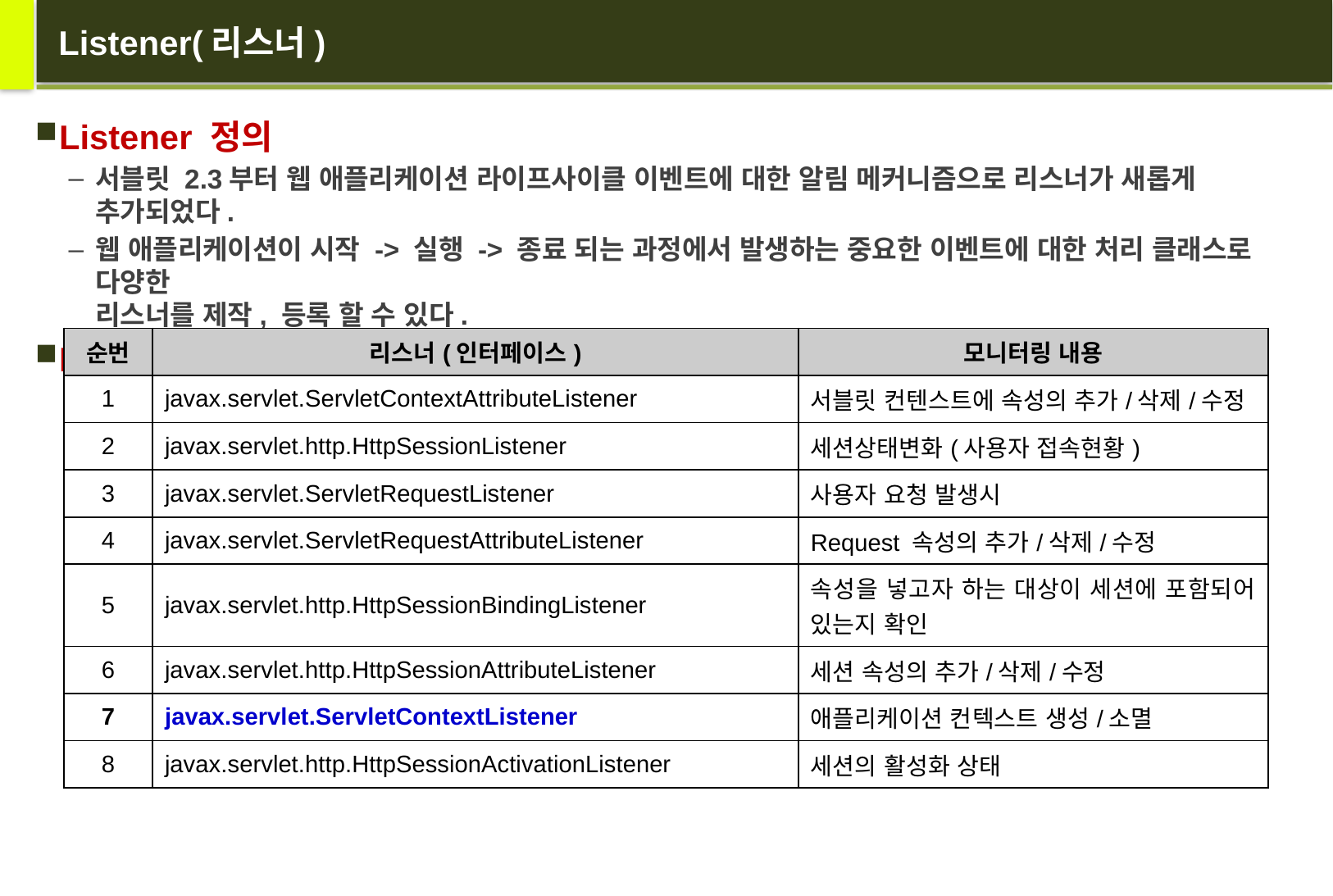

# Listener(리스너)
Listener 정의
서블릿 2.3부터 웹 애플리케이션 라이프사이클 이벤트에 대한 알림 메커니즘으로 리스너가 새롭게 추가되었다.
웹 애플리케이션이 시작 -> 실행 -> 종료 되는 과정에서 발생하는 중요한 이벤트에 대한 처리 클래스로 다양한
리스너를 제작, 등록 할 수 있다.
Listener 종류
| 순번 | 리스너(인터페이스) | 모니터링 내용 |
| --- | --- | --- |
| 1 | javax.servlet.ServletContextAttributeListener | 서블릿 컨텐스트에 속성의 추가/삭제/수정 |
| 2 | javax.servlet.http.HttpSessionListener | 세션상태변화(사용자 접속현황) |
| 3 | javax.servlet.ServletRequestListener | 사용자 요청 발생시 |
| 4 | javax.servlet.ServletRequestAttributeListener | Request 속성의 추가/삭제/수정 |
| 5 | javax.servlet.http.HttpSessionBindingListener | 속성을 넣고자 하는 대상이 세션에 포함되어 있는지 확인 |
| 6 | javax.servlet.http.HttpSessionAttributeListener | 세션 속성의 추가/삭제/수정 |
| 7 | javax.servlet.ServletContextListener | 애플리케이션 컨텍스트 생성/소멸 |
| 8 | javax.servlet.http.HttpSessionActivationListener | 세션의 활성화 상태 |